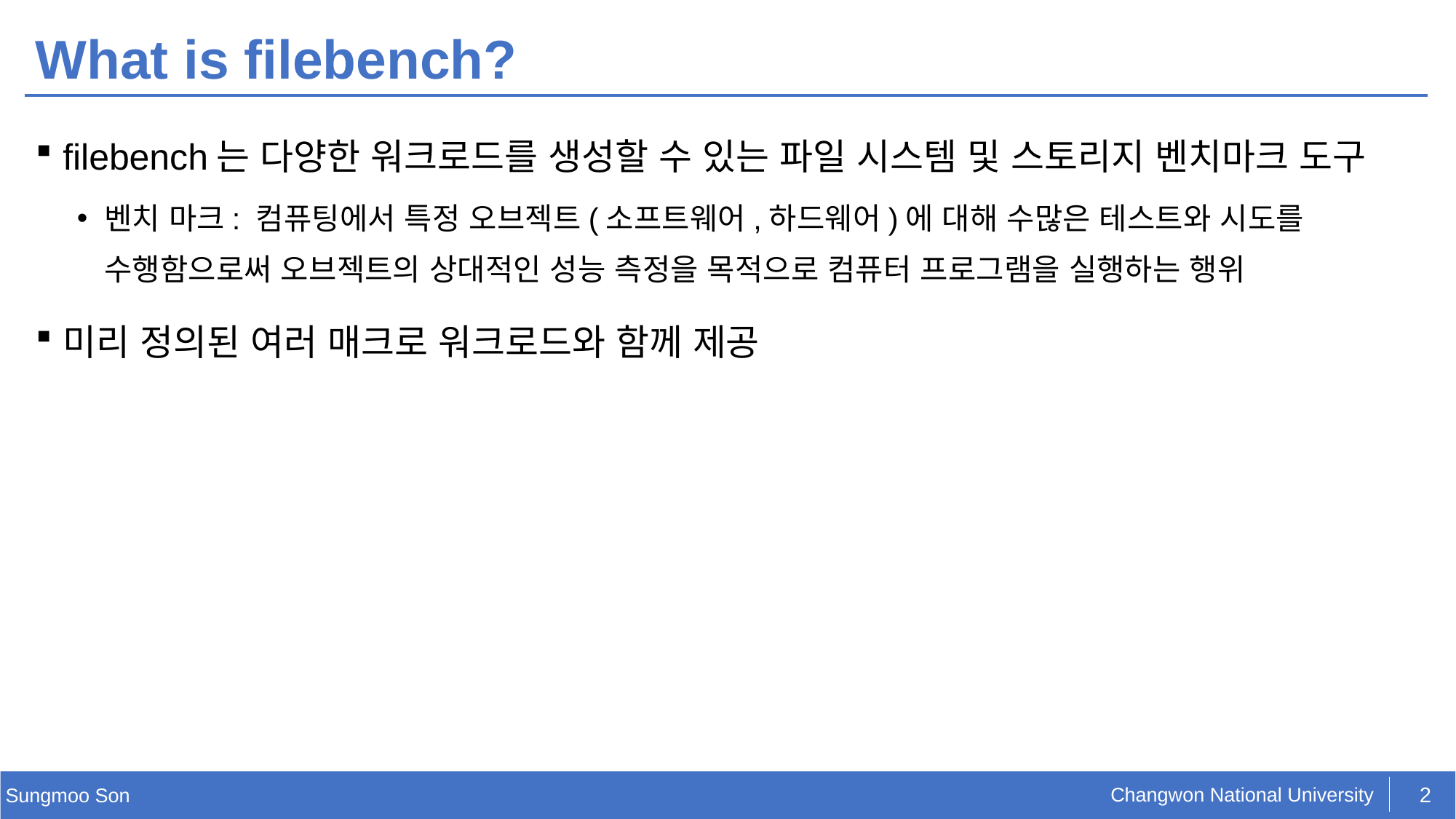

# What is filebench?
filebench는 다양한 워크로드를 생성할 수 있는 파일 시스템 및 스토리지 벤치마크 도구
벤치 마크: 컴퓨팅에서 특정 오브젝트(소프트웨어,하드웨어)에 대해 수많은 테스트와 시도를 수행함으로써 오브젝트의 상대적인 성능 측정을 목적으로 컴퓨터 프로그램을 실행하는 행위
미리 정의된 여러 매크로 워크로드와 함께 제공
2